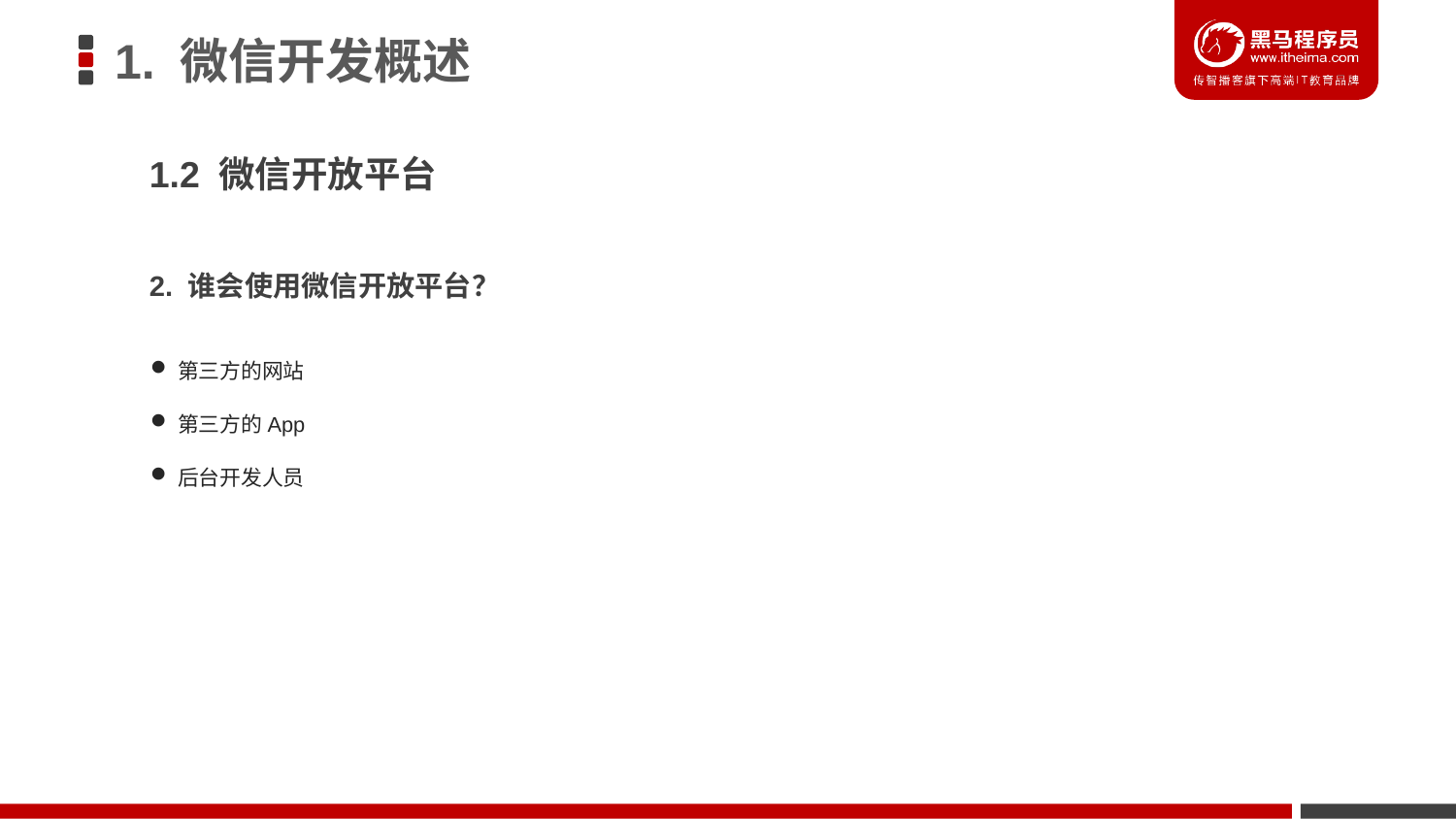

# 1. 微信开发概述
1.2 微信开放平台
2. 谁会使用微信开放平台？
第三方的网站
第三方的App
后台开发人员